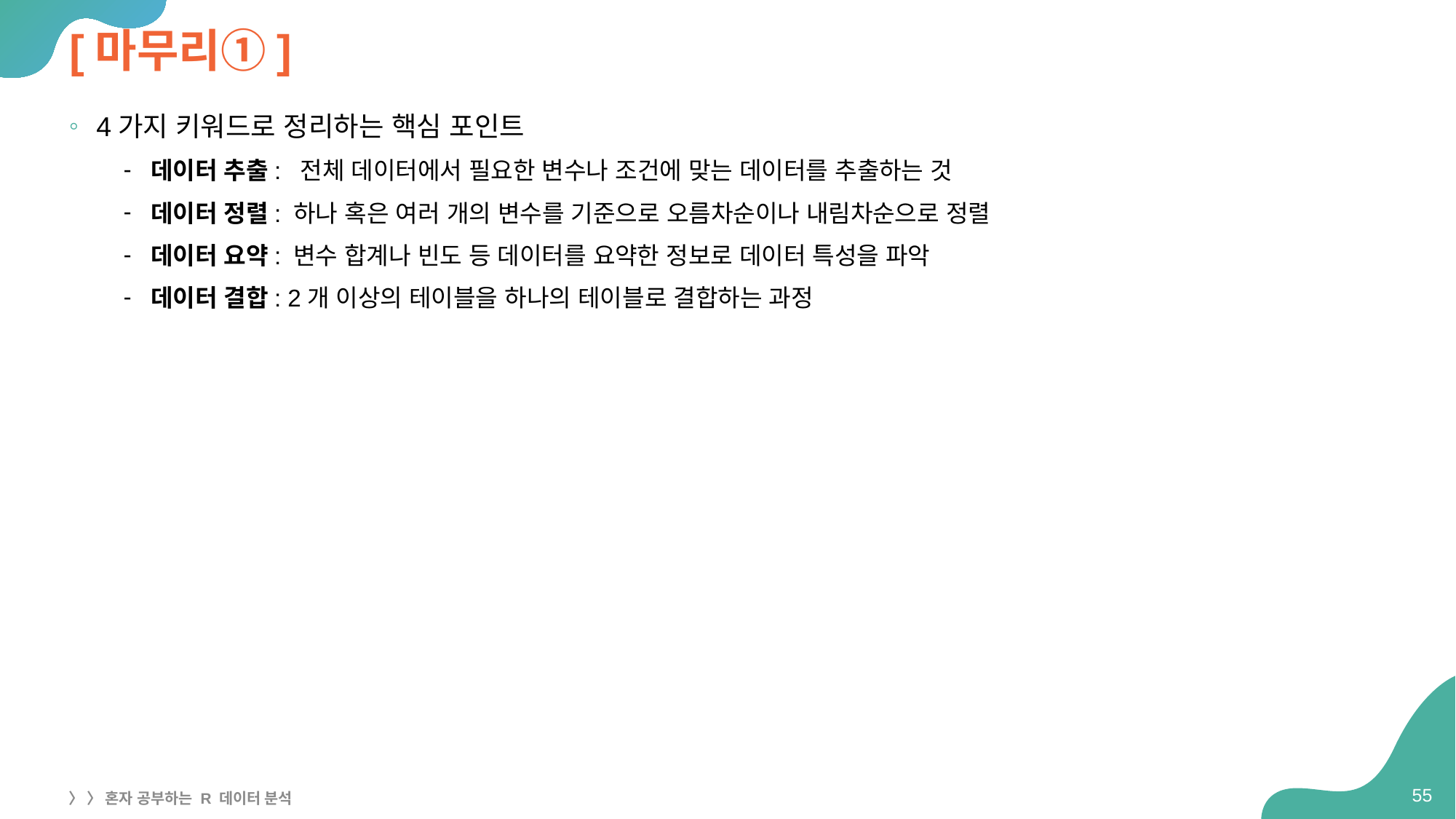

# [마무리①]
4가지 키워드로 정리하는 핵심 포인트
데이터 추출:  전체 데이터에서 필요한 변수나 조건에 맞는 데이터를 추출하는 것
데이터 정렬: 하나 혹은 여러 개의 변수를 기준으로 오름차순이나 내림차순으로 정렬
데이터 요약: 변수 합계나 빈도 등 데이터를 요약한 정보로 데이터 특성을 파악
데이터 결합: 2개 이상의 테이블을 하나의 테이블로 결합하는 과정
55
〉 〉 혼자 공부하는 R 데이터 분석